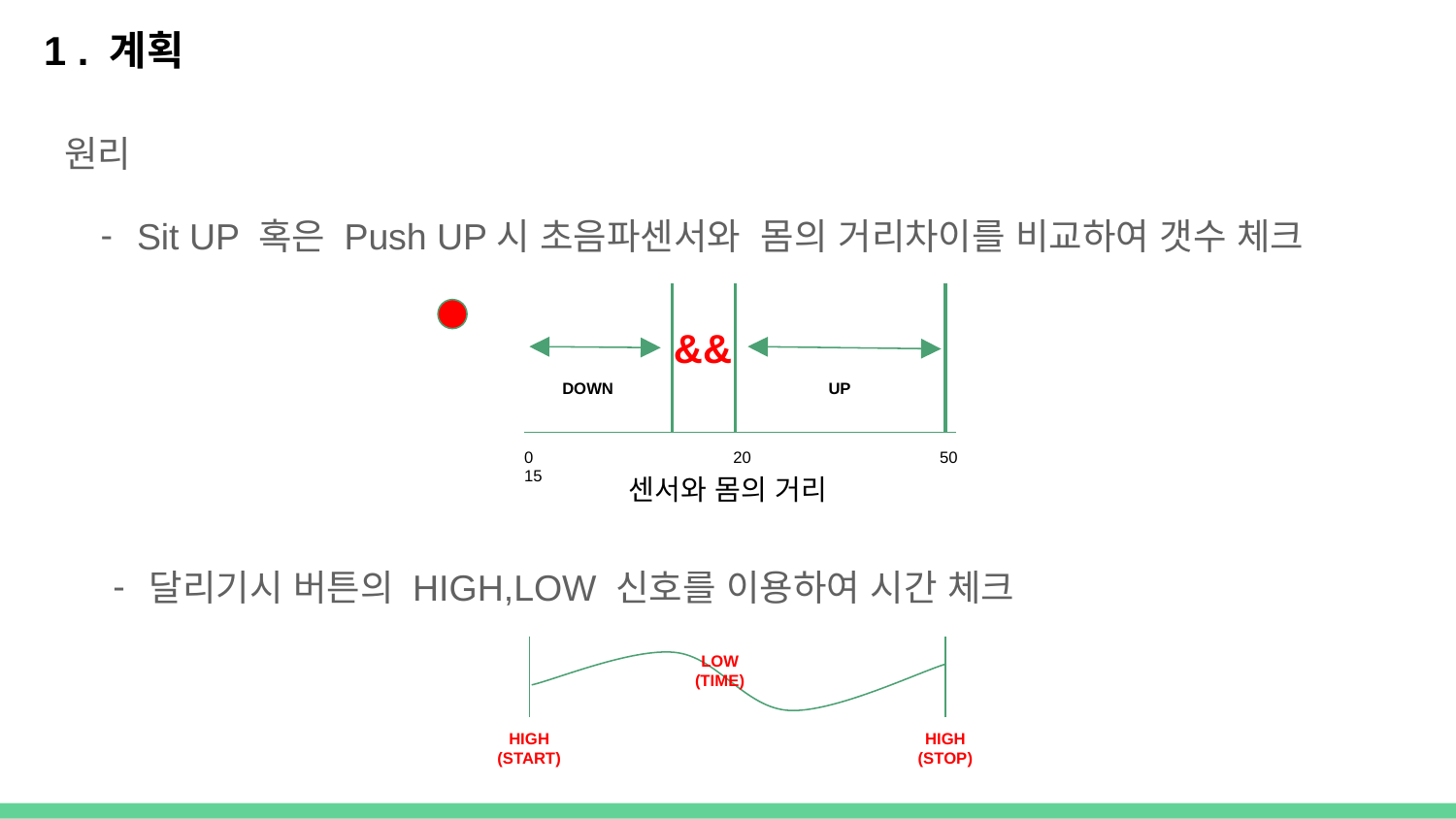

1 . 계획
원리
Sit UP 혹은 Push UP시 초음파센서와  몸의 거리차이를 비교하여 갯수 체크

&&
DOWN
UP
0                             15
20                                         50
센서와 몸의 거리

달리기시 버튼의 HIGH,LOW 신호를 이용하여 시간 체크

LOW
(TIME)

HIGH
(START)
HIGH
(STOP)